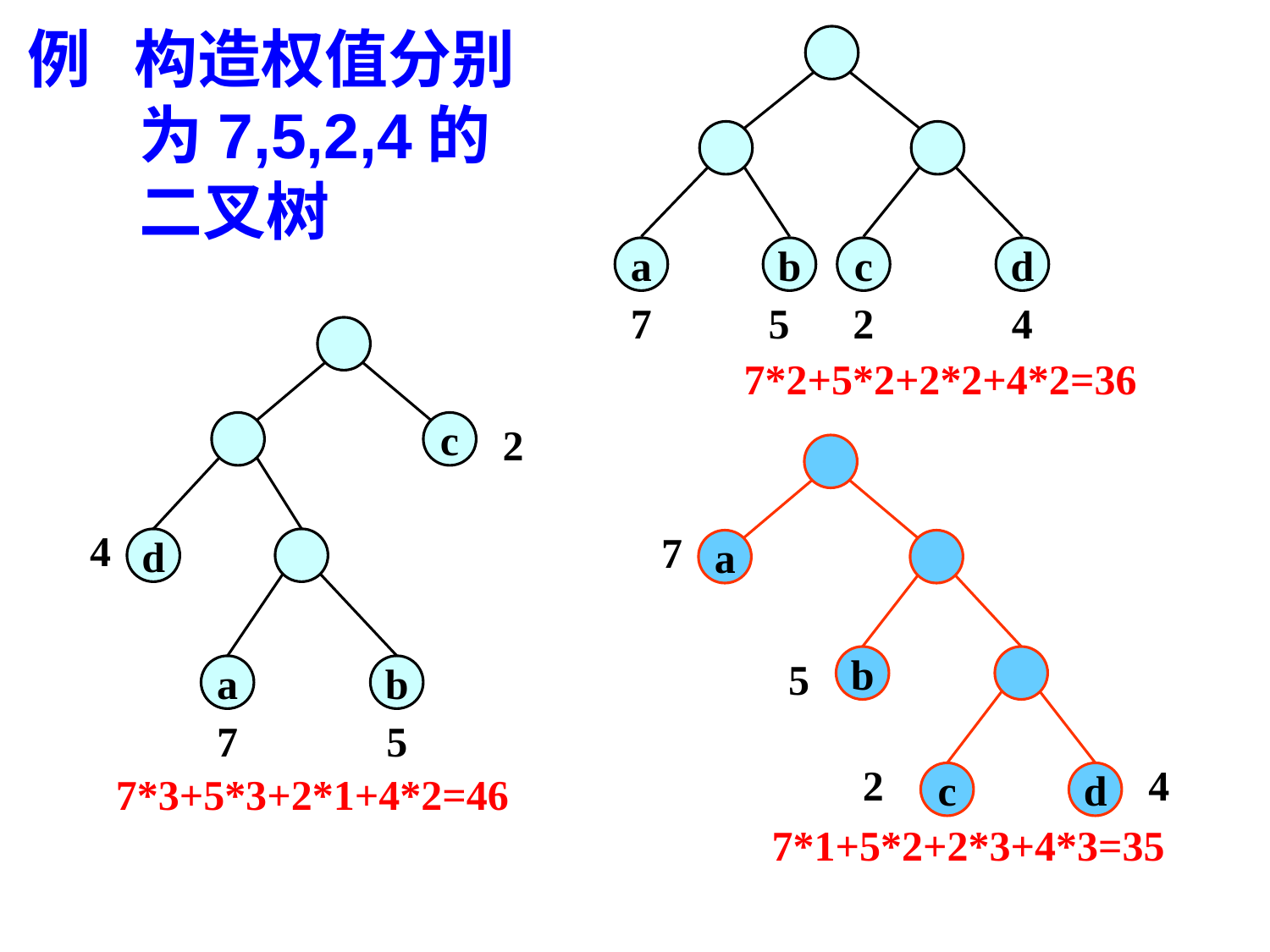

例   构造权值分别为7,5,2,4的二叉树

a
b
c
d
7
5
2
4

c
2
4
d

a
b
7
5
7*2+5*2+2*2+4*2=36

7
a

5
b

2
4
c
d
7*3+5*3+2*1+4*2=46
7*1+5*2+2*3+4*3=35